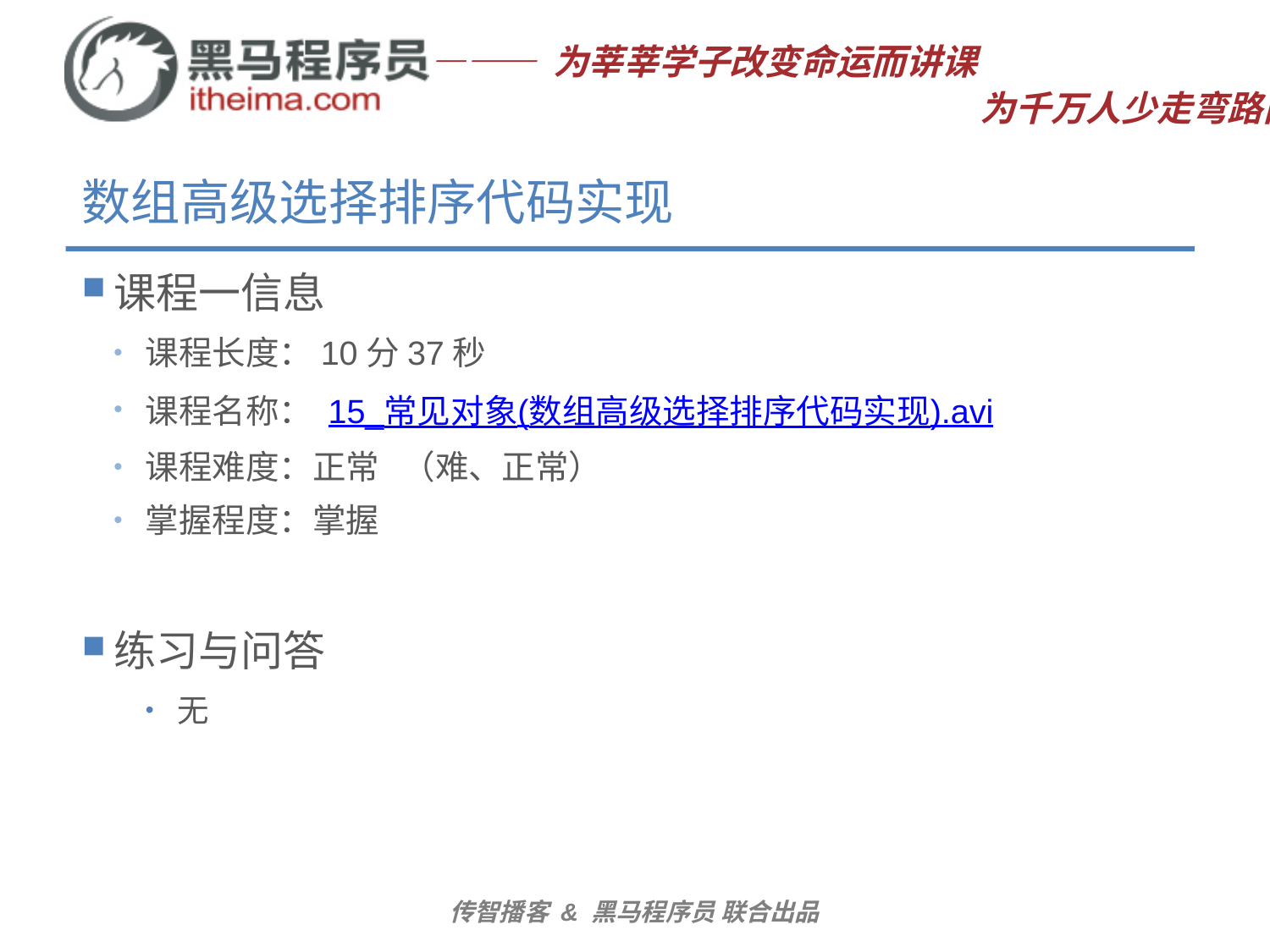

# 数组高级选择排序代码实现
课程一信息
课程长度：10分37秒
课程名称： 15_常见对象(数组高级选择排序代码实现).avi
课程难度：正常   （难、正常）
掌握程度：掌握

练习与问答
无